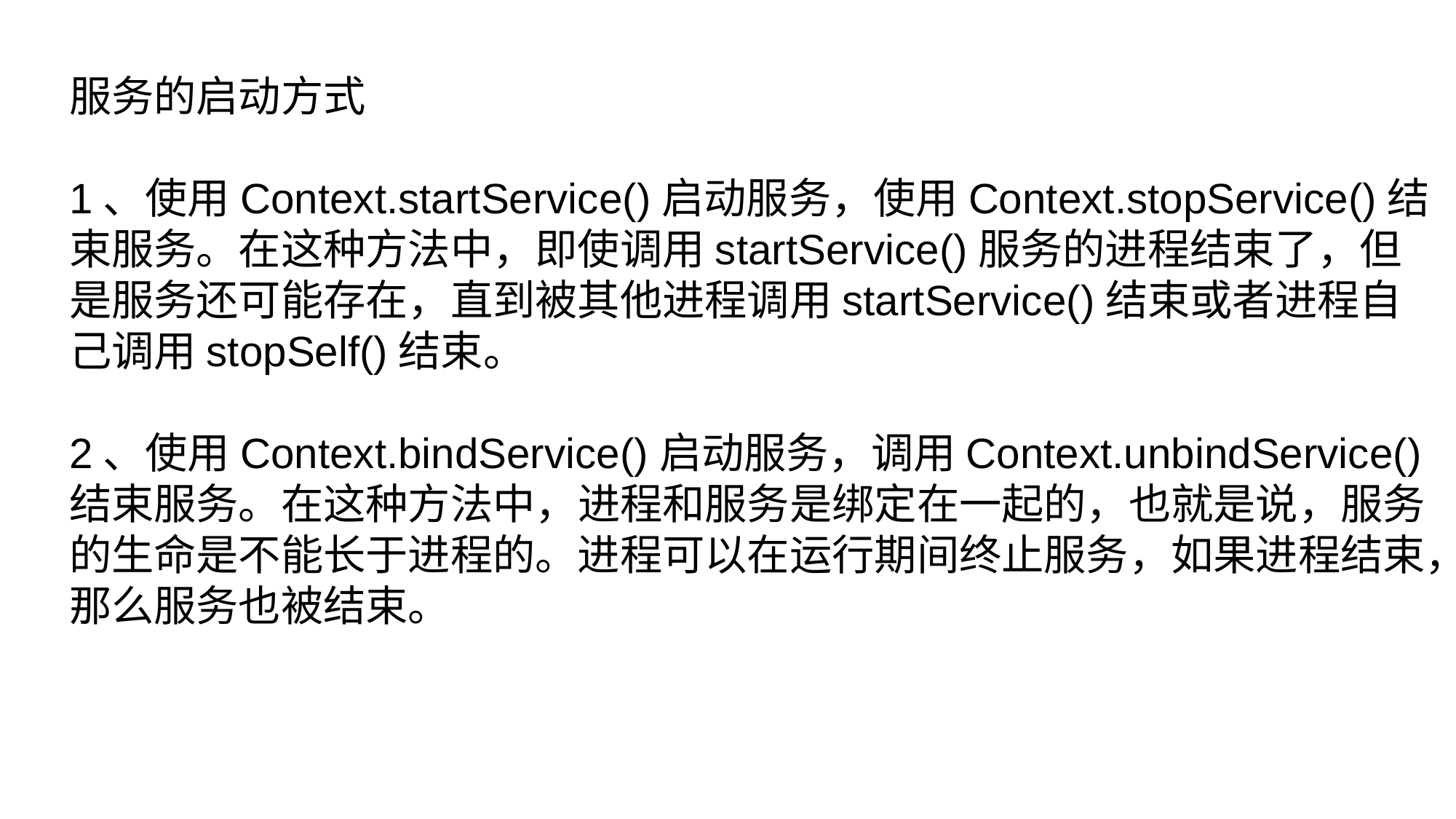

服务的启动方式

1、使用Context.startService()启动服务，使用Context.stopService()结束服务。在这种方法中，即使调用startService()服务的进程结束了，但是服务还可能存在，直到被其他进程调用startService()结束或者进程自己调用stopSelf()结束。

2、使用Context.bindService()启动服务，调用Context.unbindService()结束服务。在这种方法中，进程和服务是绑定在一起的，也就是说，服务的生命是不能长于进程的。进程可以在运行期间终止服务，如果进程结束，那么服务也被结束。